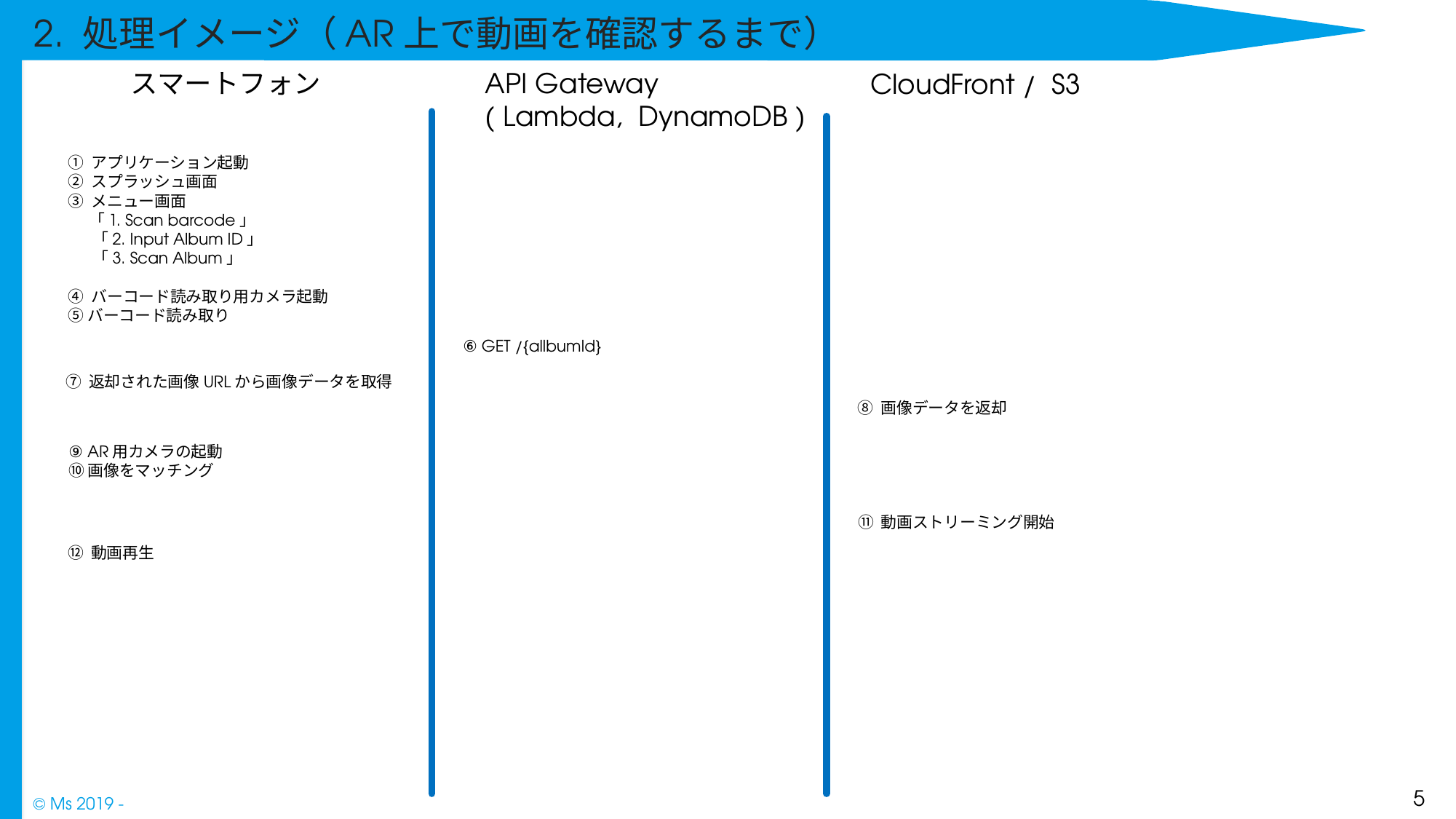

# 2. 処理イメージ（AR上で動画を確認するまで）
スマートフォン
API Gateway
( Lambda,  DynamoDB )
CloudFront /  S3
① アプリケーション起動
② スプラッシュ画面
③ メニュー画面
      「1. Scan barcode」
      「2. Input Album ID」
      「3. Scan Album」
④ バーコード読み取り用カメラ起動
⑤ バーコード読み取り
⑥ GET /{allbumId}
⑦ 返却された画像URLから画像データを取得
⑧ 画像データを返却
⑨ AR用カメラの起動
⑩ 画像をマッチング

⑪ 動画ストリーミング開始
⑫ 動画再生
5